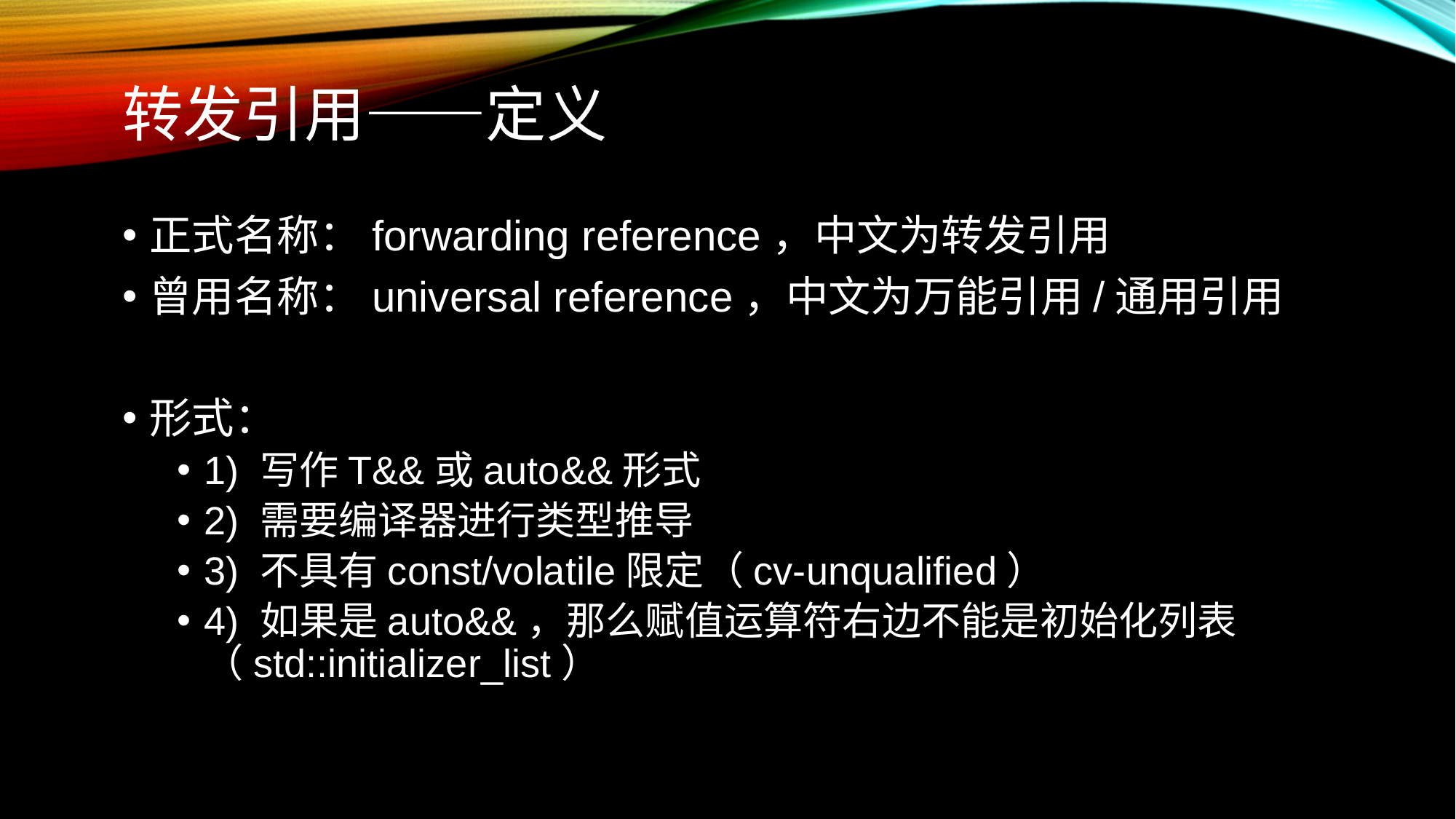

# 转发引用——定义
正式名称：forwarding reference，中文为转发引用
曾用名称：universal reference，中文为万能引用/通用引用

形式：
1) 写作T&&或auto&&形式
2) 需要编译器进行类型推导
3) 不具有const/volatile限定（cv-unqualified）
4) 如果是auto&&，那么赋值运算符右边不能是初始化列表（std::initializer_list）